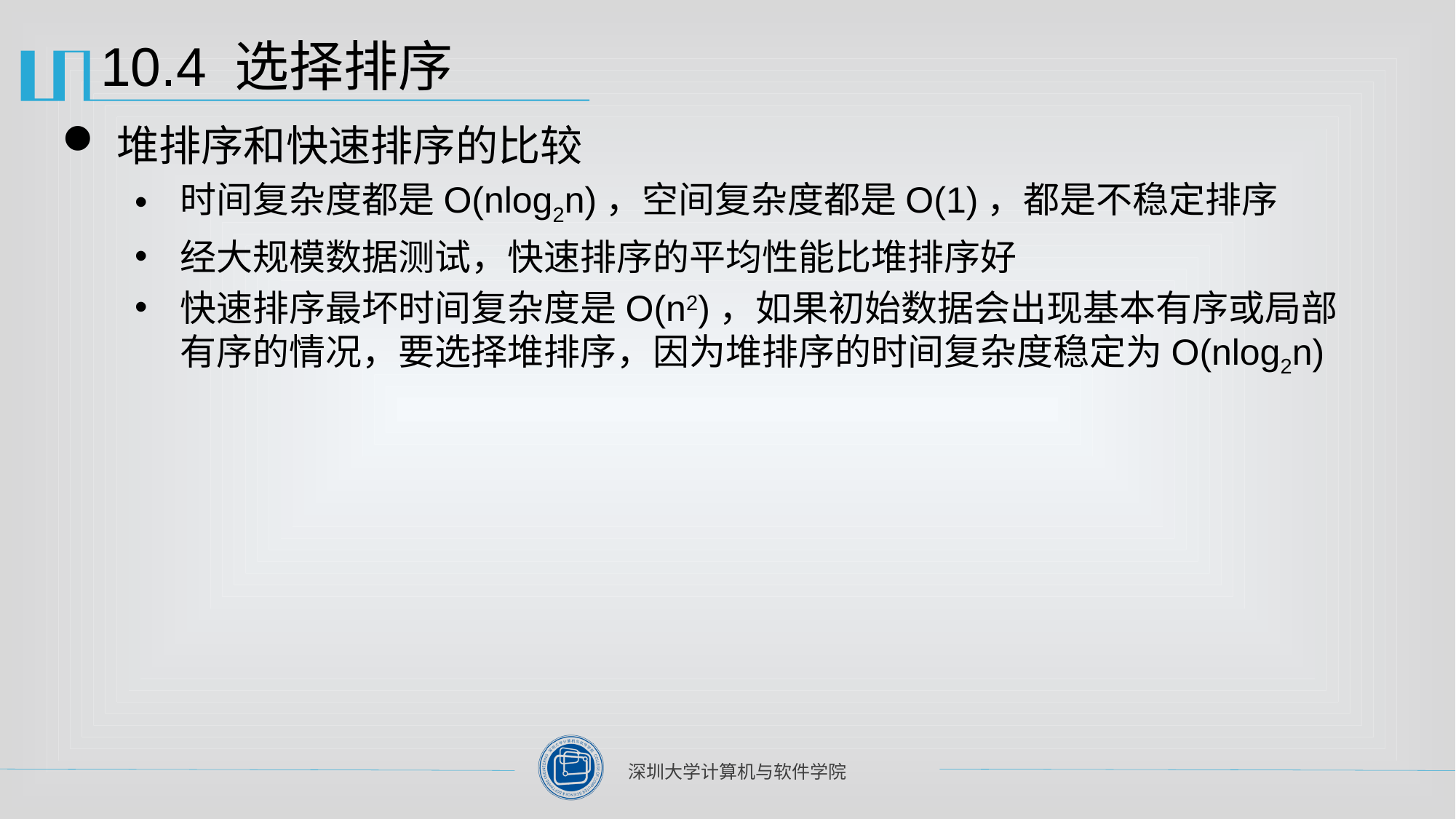

# 10.4 选择排序
堆排序和快速排序的比较
时间复杂度都是O(nlog2n)，空间复杂度都是O(1)，都是不稳定排序
经大规模数据测试，快速排序的平均性能比堆排序好
快速排序最坏时间复杂度是O(n2)，如果初始数据会出现基本有序或局部有序的情况，要选择堆排序，因为堆排序的时间复杂度稳定为O(nlog2n)

78